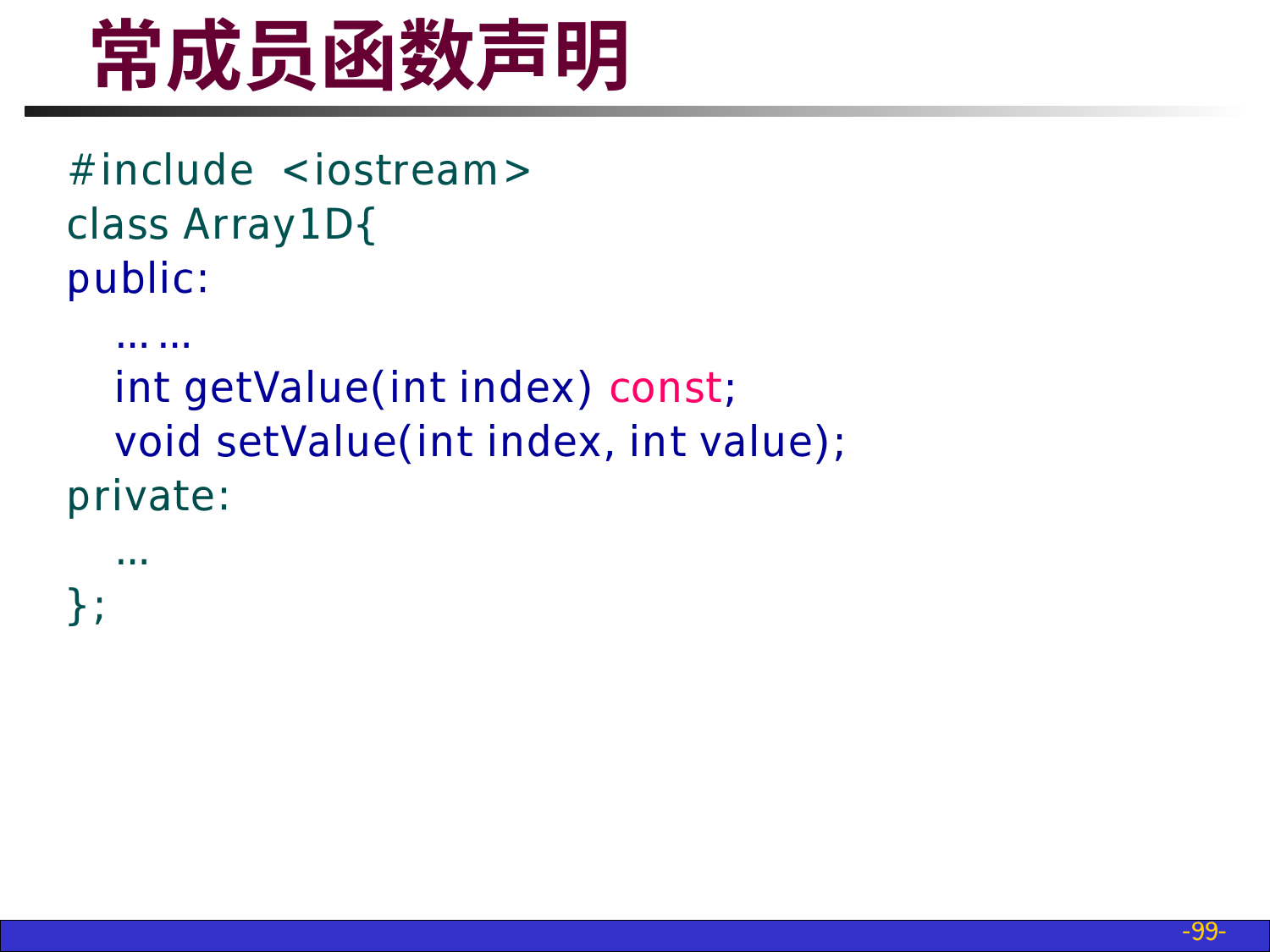

# 常成员函数声明
#include  <iostream>
class Array1D{
public:
	……
	int getValue(int index) const;
	void setValue(int index, int value);
private:
	…
};

-99-